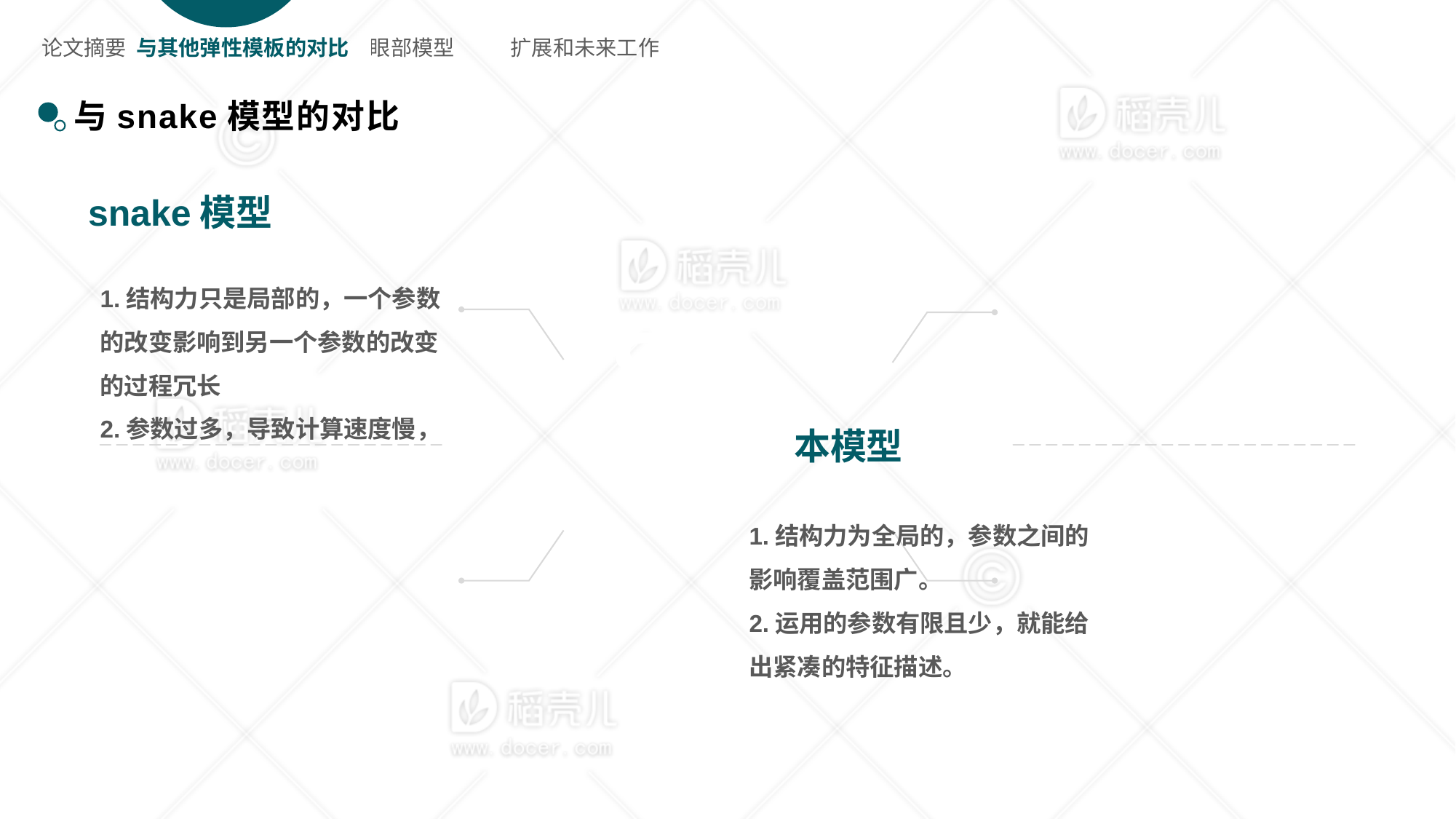

论文摘要
与其他弹性模板的对比
眼部模型
扩展和未来工作
与snake模型的对比

snake模型
1.结构力只是局部的，一个参数的改变影响到另一个参数的改变的过程冗长
2.参数过多，导致计算速度慢，
S

本模型
O
1.结构力为全局的，参数之间的影响覆盖范围广。
2.运用的参数有限且少，就能给出紧凑的特征描述。